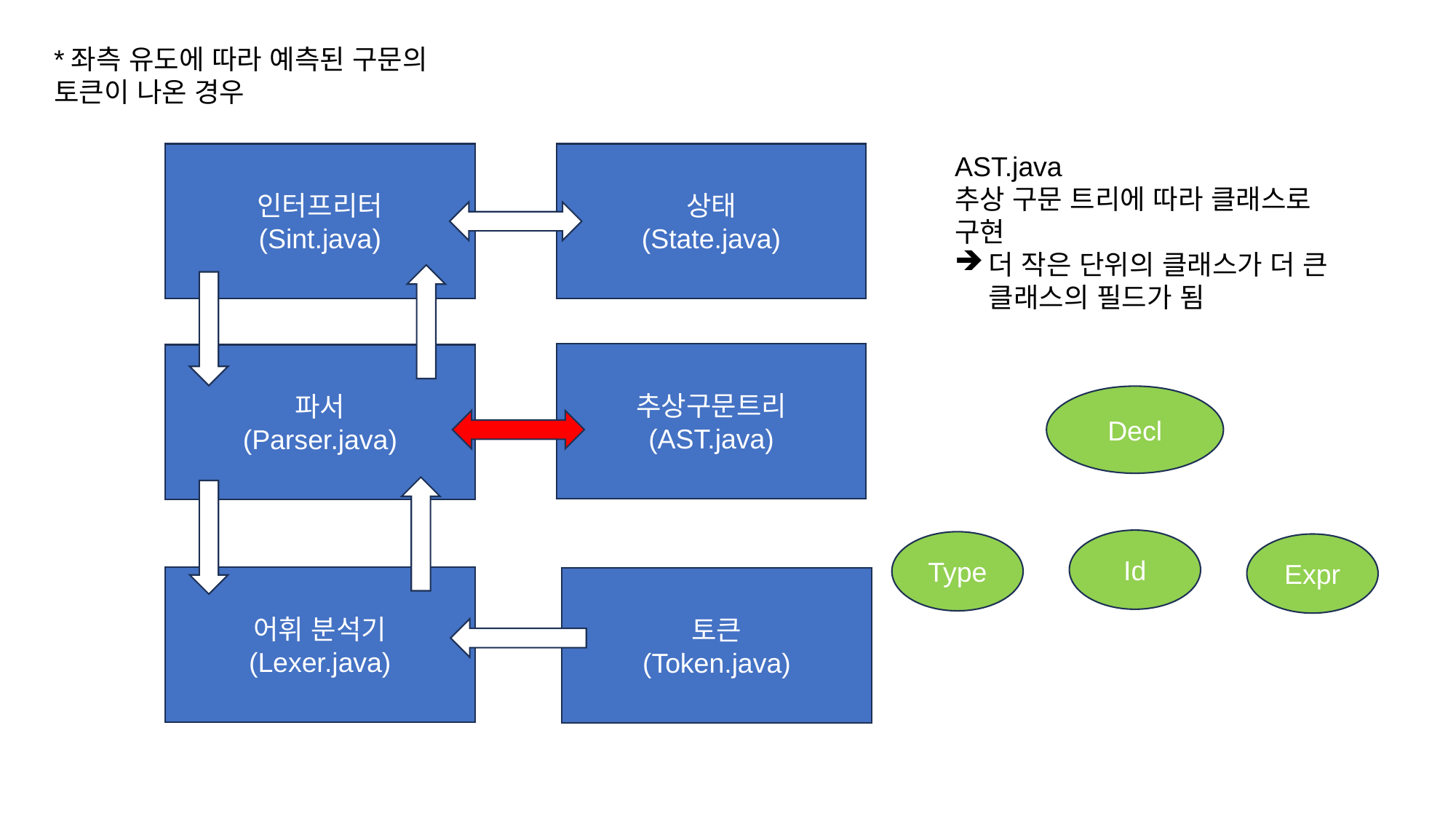

*좌측 유도에 따라 예측된 구문의 토큰이 나온 경우
인터프리터
(Sint.java)
상태
(State.java)
AST.java
추상 구문 트리에 따라 클래스로 구현
더 작은 단위의 클래스가 더 큰 클래스의 필드가 됨

추상구문트리
(AST.java)
파서
(Parser.java)
Decl

Id
Type
Expr
어휘 분석기
(Lexer.java)
토큰
(Token.java)